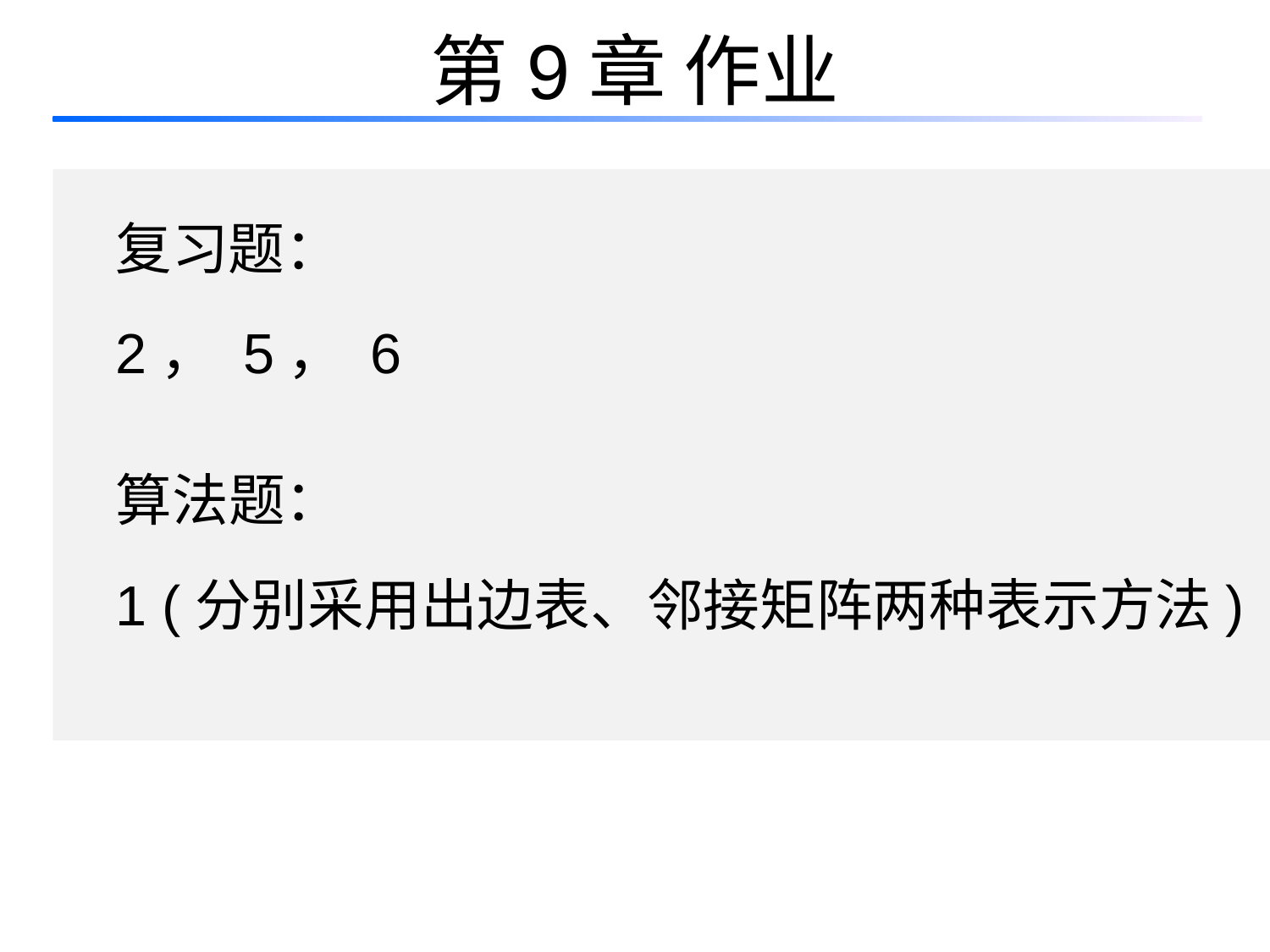

# 第9章 作业

复习题：
2， 5， 6
算法题：
1 (分别采用出边表、邻接矩阵两种表示方法)